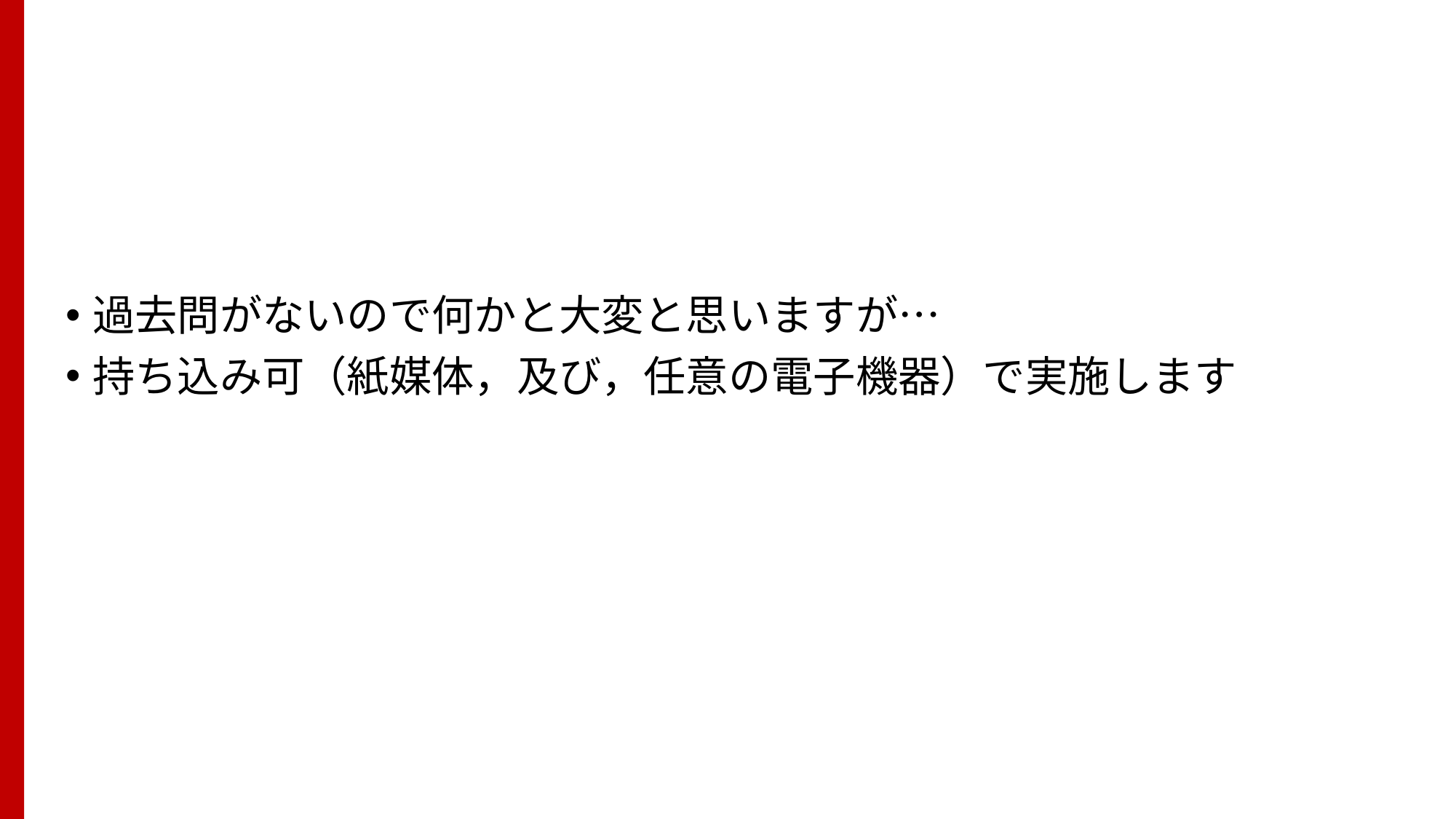

過去問がないので何かと大変と思いますが…
持ち込み可（紙媒体，及び，任意の電子機器）で実施します